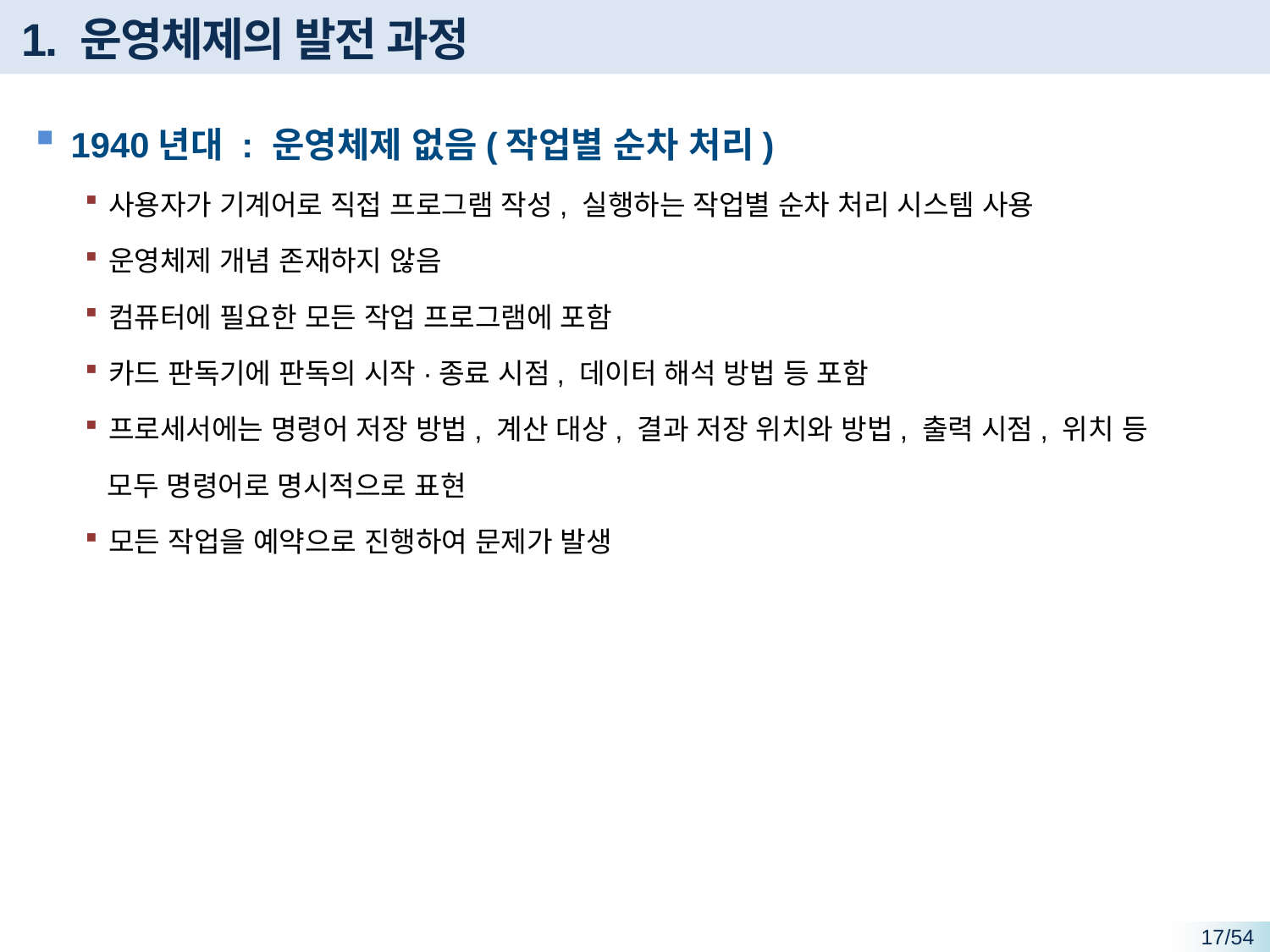

# 1. 운영체제의 발전 과정
1940년대 : 운영체제 없음(작업별 순차 처리)
사용자가 기계어로 직접 프로그램 작성, 실행하는 작업별 순차 처리 시스템 사용
운영체제 개념 존재하지 않음
컴퓨터에 필요한 모든 작업 프로그램에 포함
카드 판독기에 판독의 시작·종료 시점, 데이터 해석 방법 등 포함
프로세서에는 명령어 저장 방법, 계산 대상, 결과 저장 위치와 방법, 출력 시점, 위치 등
  모두 명령어로 명시적으로 표현
모든 작업을 예약으로 진행하여 문제가 발생